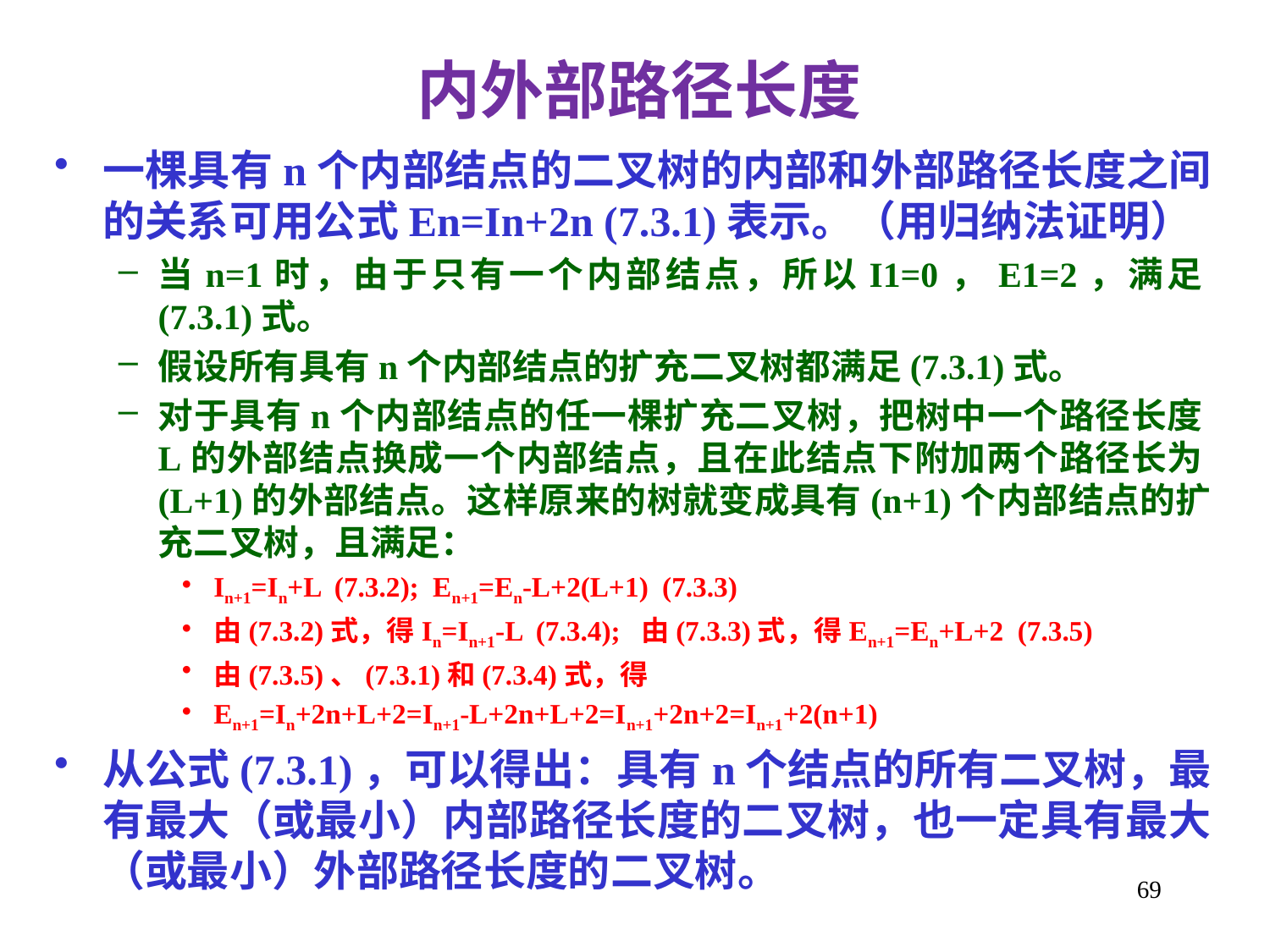

内外部路径长度
一棵具有n个内部结点的二叉树的内部和外部路径长度之间的关系可用公式En=In+2n (7.3.1)表示。（用归纳法证明）
当n=1时，由于只有一个内部结点，所以I1=0，E1=2，满足(7.3.1)式。
假设所有具有n个内部结点的扩充二叉树都满足(7.3.1)式。
对于具有n个内部结点的任一棵扩充二叉树，把树中一个路径长度L的外部结点换成一个内部结点，且在此结点下附加两个路径长为(L+1)的外部结点。这样原来的树就变成具有(n+1)个内部结点的扩充二叉树，且满足：
In+1=In+L  (7.3.2);  En+1=En-L+2(L+1)  (7.3.3)
由(7.3.2)式，得In=In+1-L  (7.3.4);  由(7.3.3)式，得En+1=En+L+2  (7.3.5)
由(7.3.5)、(7.3.1)和(7.3.4)式，得
En+1=In+2n+L+2=In+1-L+2n+L+2=In+1+2n+2=In+1+2(n+1)
从公式(7.3.1)，可以得出：具有n个结点的所有二叉树，最有最大（或最小）内部路径长度的二叉树，也一定具有最大（或最小）外部路径长度的二叉树。
69